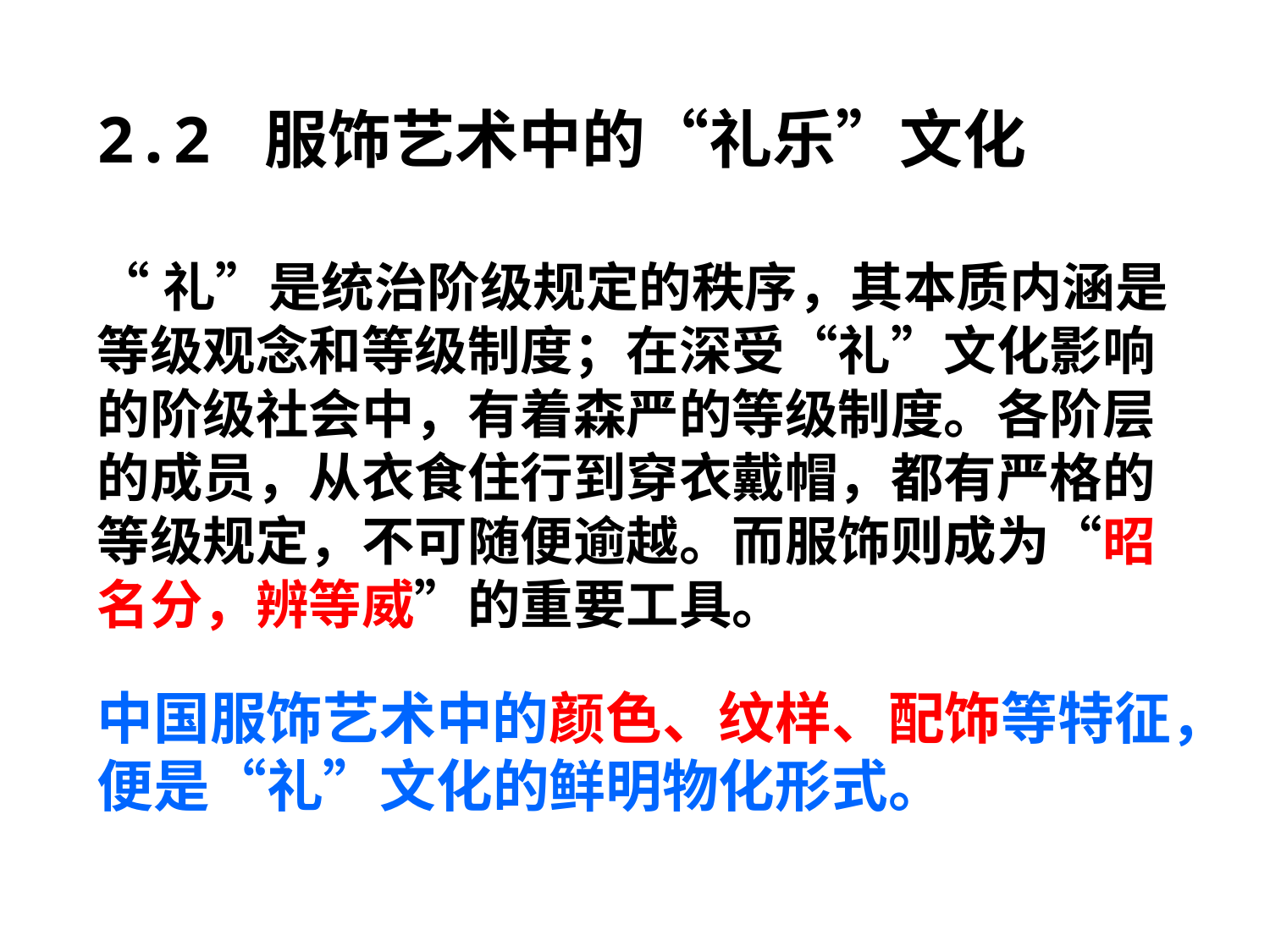

2.2 服饰艺术中的“礼乐”文化
“礼”是统治阶级规定的秩序，其本质内涵是等级观念和等级制度；在深受“礼”文化影响的阶级社会中，有着森严的等级制度。各阶层的成员，从衣食住行到穿衣戴帽，都有严格的等级规定，不可随便逾越。而服饰则成为“昭名分，辨等威”的重要工具。
中国服饰艺术中的颜色、纹样、配饰等特征，便是“礼”文化的鲜明物化形式。